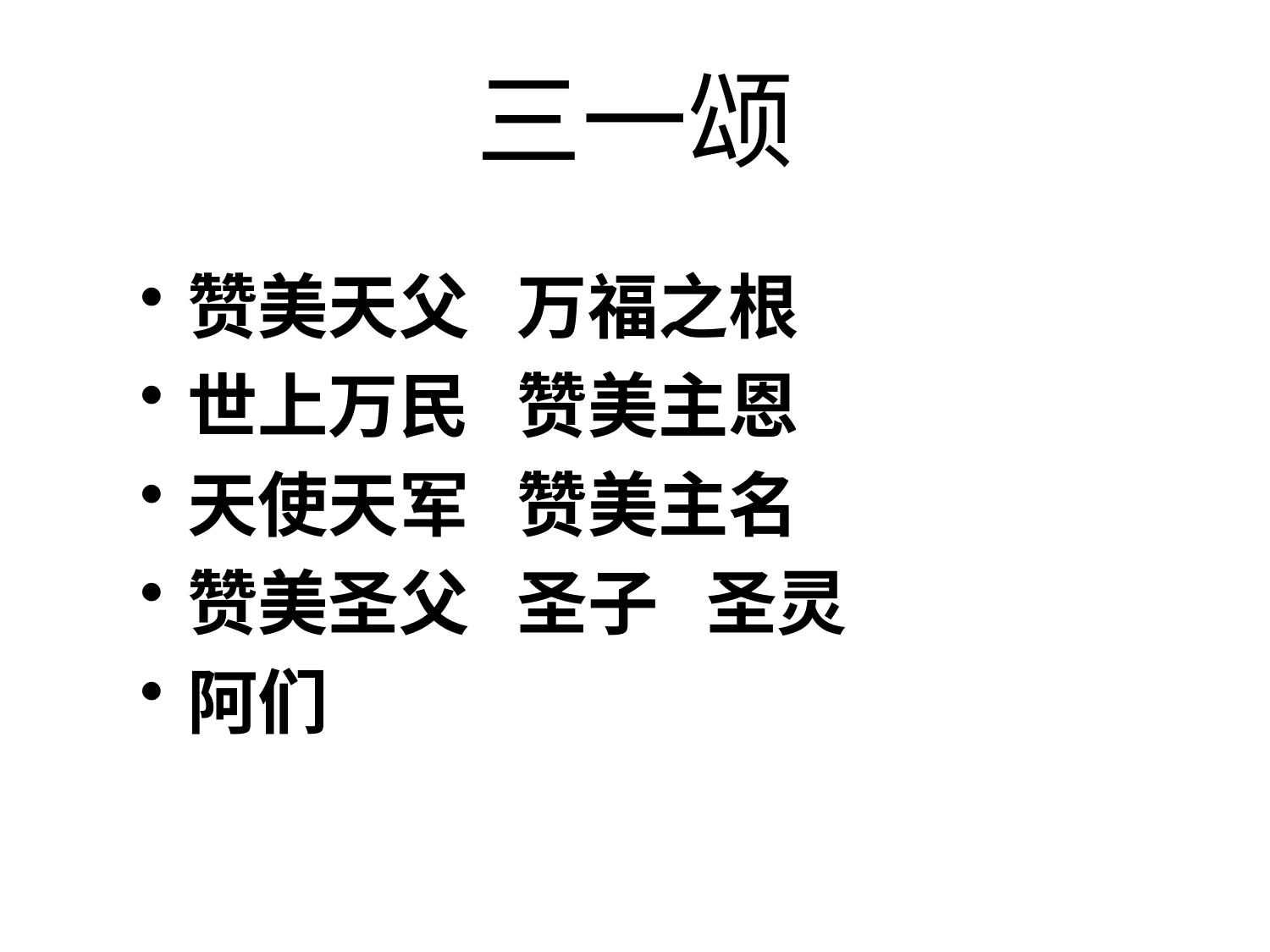

三一颂
赞美天父   万福之根
世上万民   赞美主恩
天使天军   赞美主名
赞美圣父   圣子   圣灵
阿们